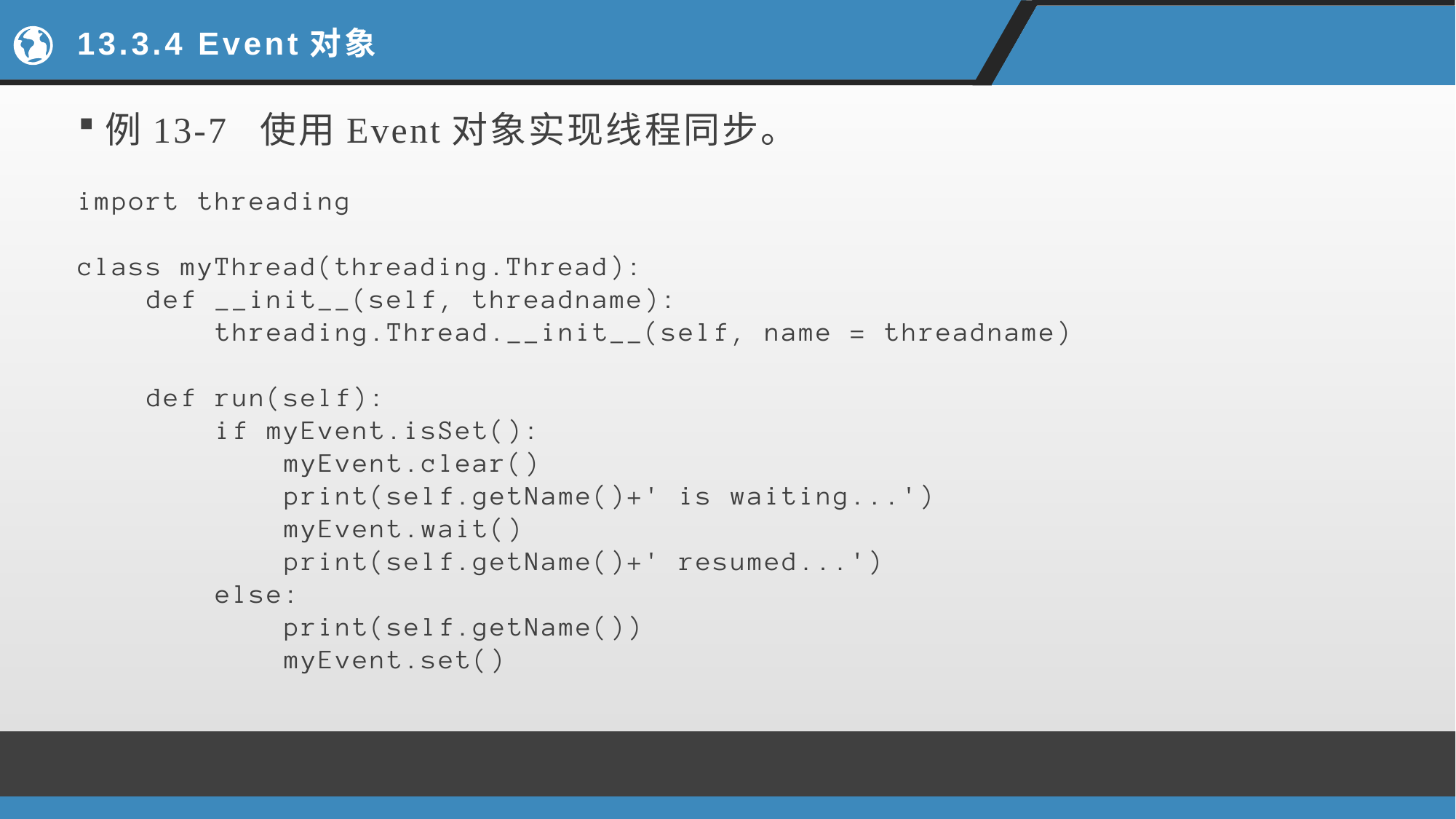

# 13.3.4 Event对象

例13-7  使用Event对象实现线程同步。

import threading

class myThread(threading.Thread):
    def __init__(self, threadname):
        threading.Thread.__init__(self, name = threadname)

    def run(self):
        if myEvent.isSet():
            myEvent.clear()
            print(self.getName()+' is waiting...')
            myEvent.wait()
            print(self.getName()+' resumed...')
        else:
            print(self.getName())
            myEvent.set()